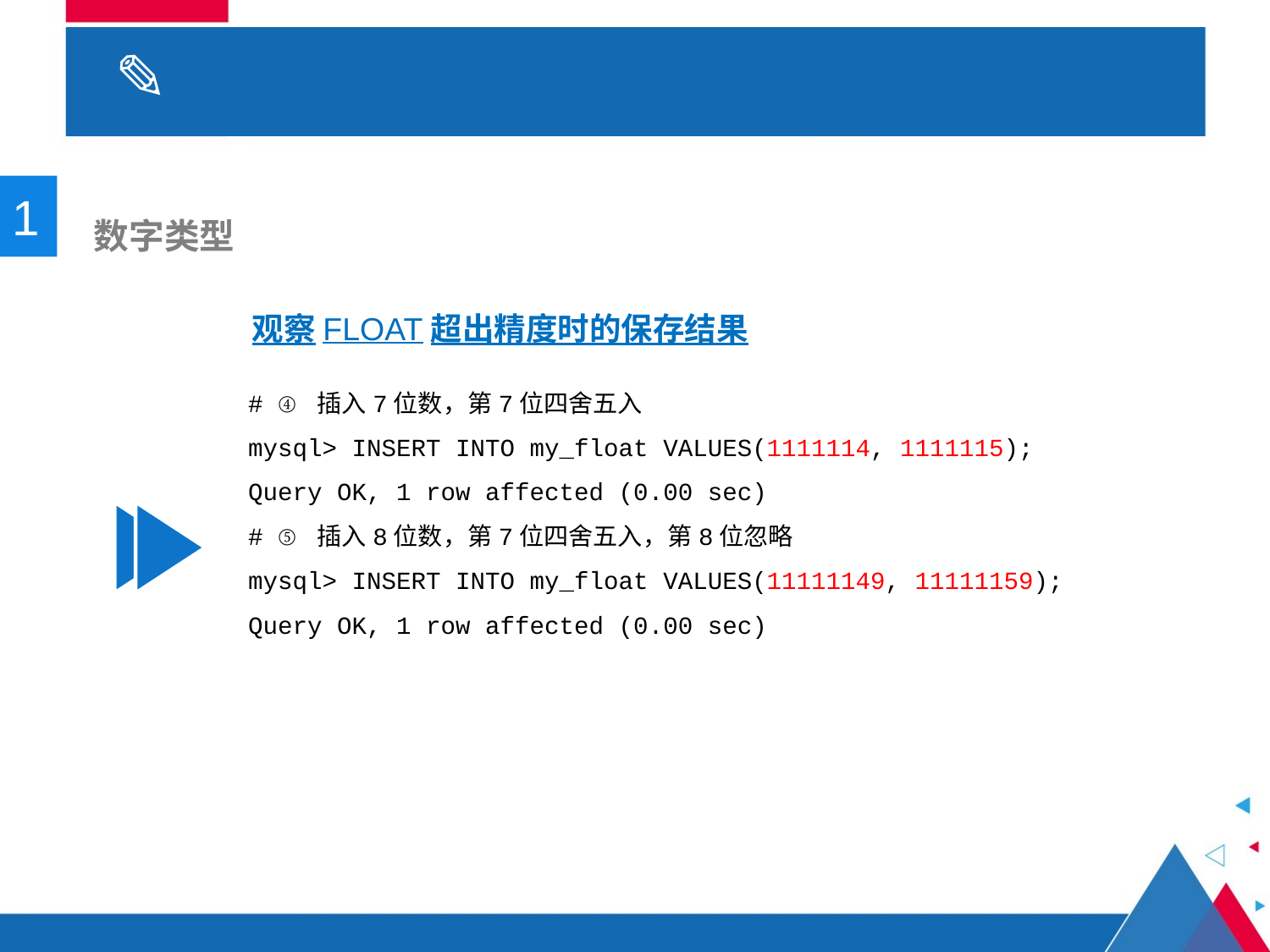

# 3.1 数据类型

1
  数字类型
观察FLOAT超出精度时的保存结果
# ④ 插入7位数，第7位四舍五入
mysql> INSERT INTO my_float VALUES(1111114, 1111115);
Query OK, 1 row affected (0.00 sec)
# ⑤ 插入8位数，第7位四舍五入，第8位忽略
mysql> INSERT INTO my_float VALUES(11111149, 11111159);
Query OK, 1 row affected (0.00 sec)